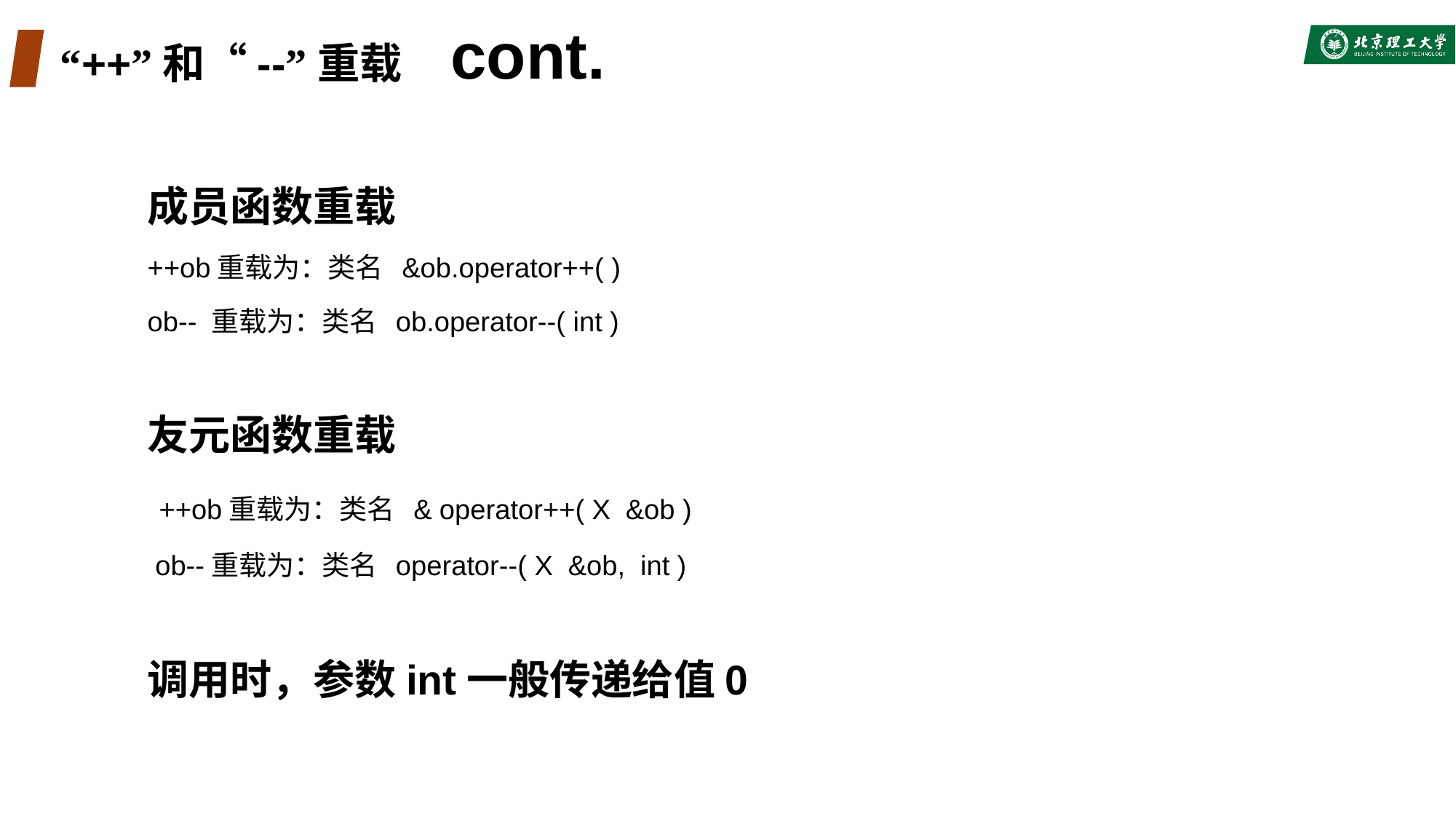

# “++”和“--”重载    cont.
成员函数重载
++ob重载为：类名  &ob.operator++( )
ob-- 重载为：类名  ob.operator--( int )

友元函数重载
 ++ob重载为：类名  & operator++( X  &ob )
 ob--重载为：类名  operator--( X  &ob,  int )

调用时，参数int一般传递给值0